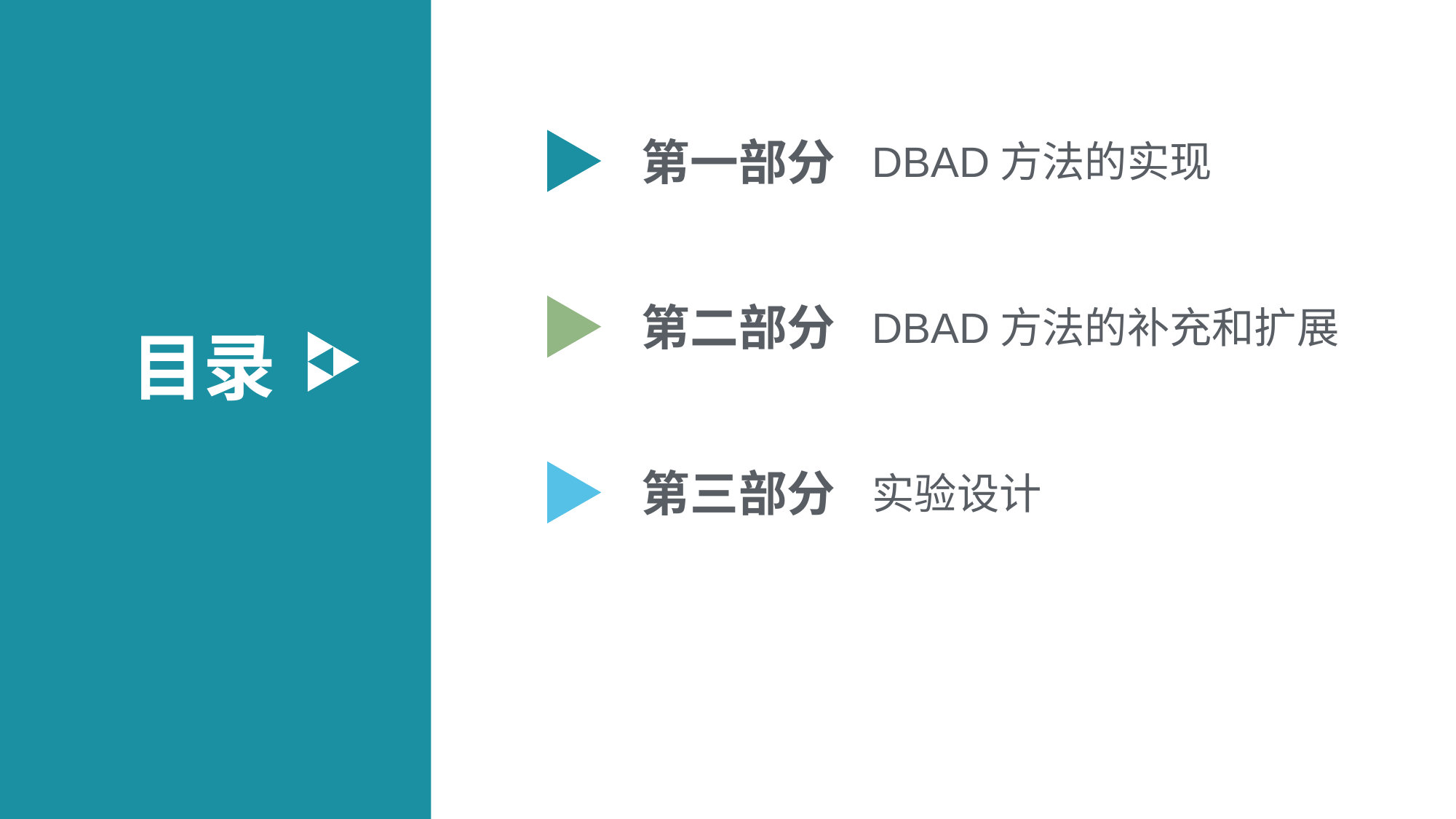

第一部分
DBAD方法的实现

第二部分
DBAD方法的补充和扩展

目录

第三部分
实验设计